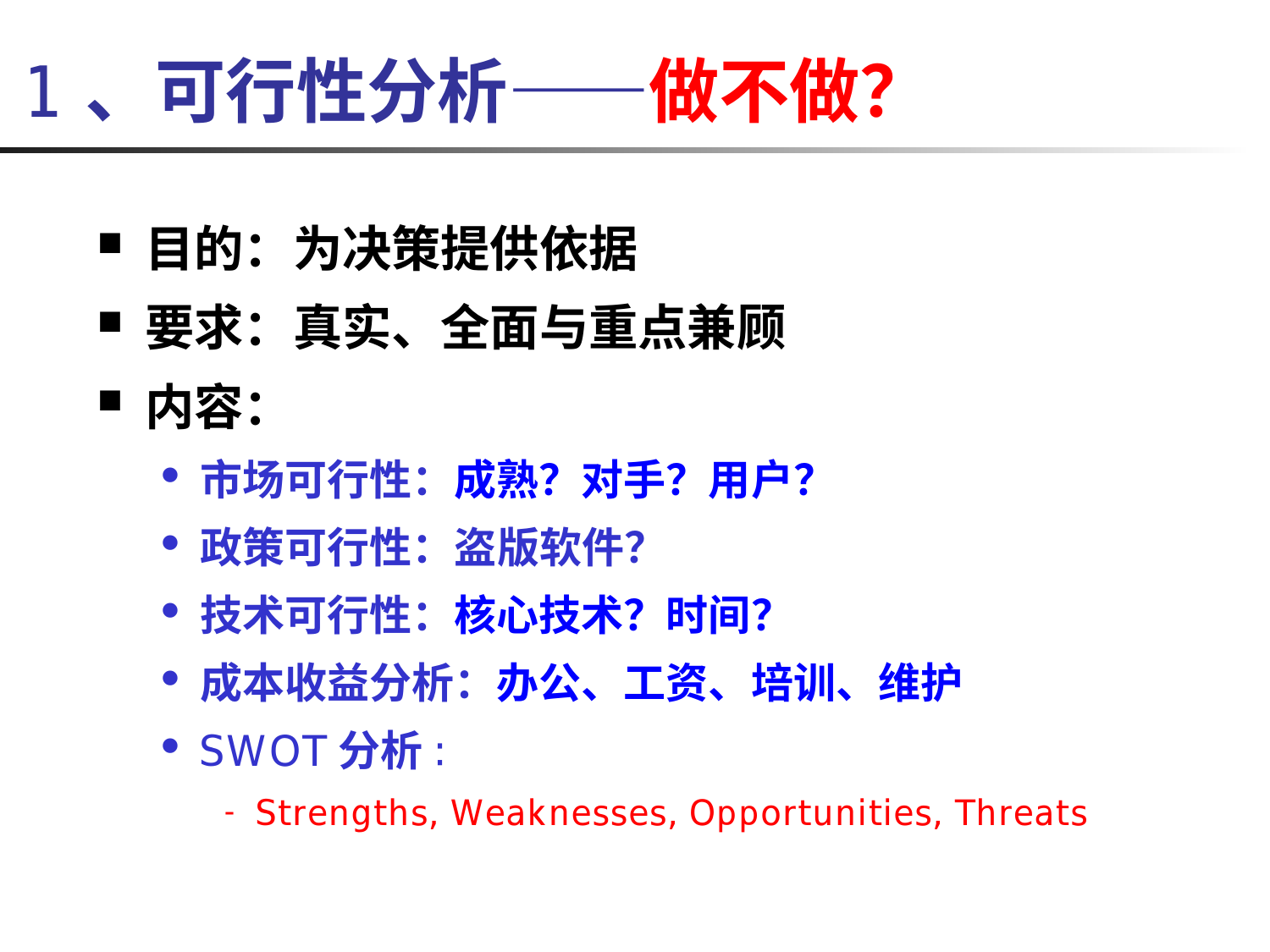

# 1、可行性分析——做不做？
目的：为决策提供依据
要求：真实、全面与重点兼顾
内容：
市场可行性：成熟？对手？用户？
政策可行性：盗版软件？
技术可行性：核心技术？时间？
成本收益分析：办公、工资、培训、维护
SWOT分析:
Strengths, Weaknesses, Opportunities, Threats
7